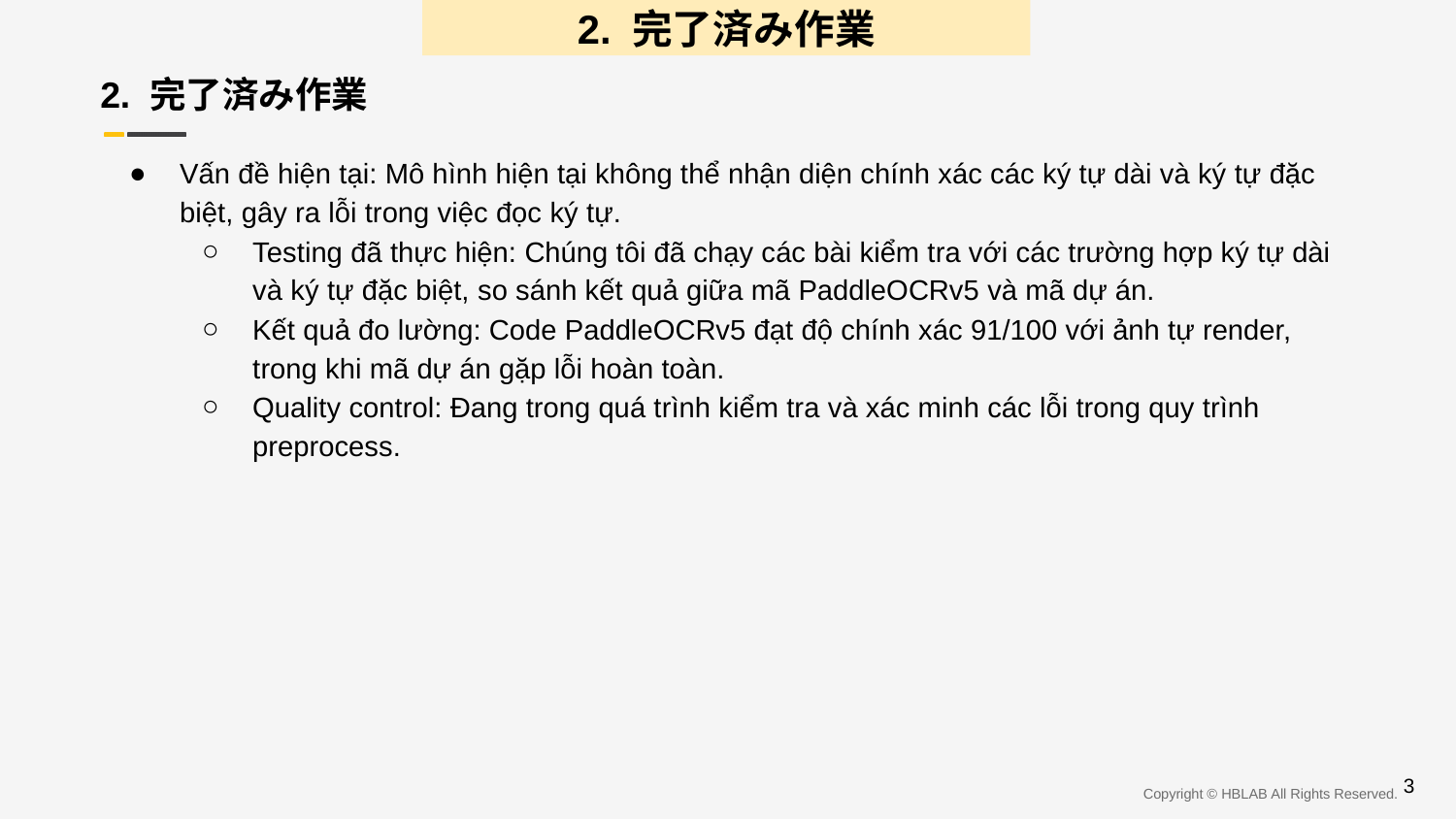

2. 完了済み作業
2. 完了済み作業
Vấn đề hiện tại: Mô hình hiện tại không thể nhận diện chính xác các ký tự dài và ký tự đặc biệt, gây ra lỗi trong việc đọc ký tự.
Testing đã thực hiện: Chúng tôi đã chạy các bài kiểm tra với các trường hợp ký tự dài và ký tự đặc biệt, so sánh kết quả giữa mã PaddleOCRv5 và mã dự án.
Kết quả đo lường: Code PaddleOCRv5 đạt độ chính xác 91/100 với ảnh tự render, trong khi mã dự án gặp lỗi hoàn toàn.
Quality control: Đang trong quá trình kiểm tra và xác minh các lỗi trong quy trình preprocess.
3